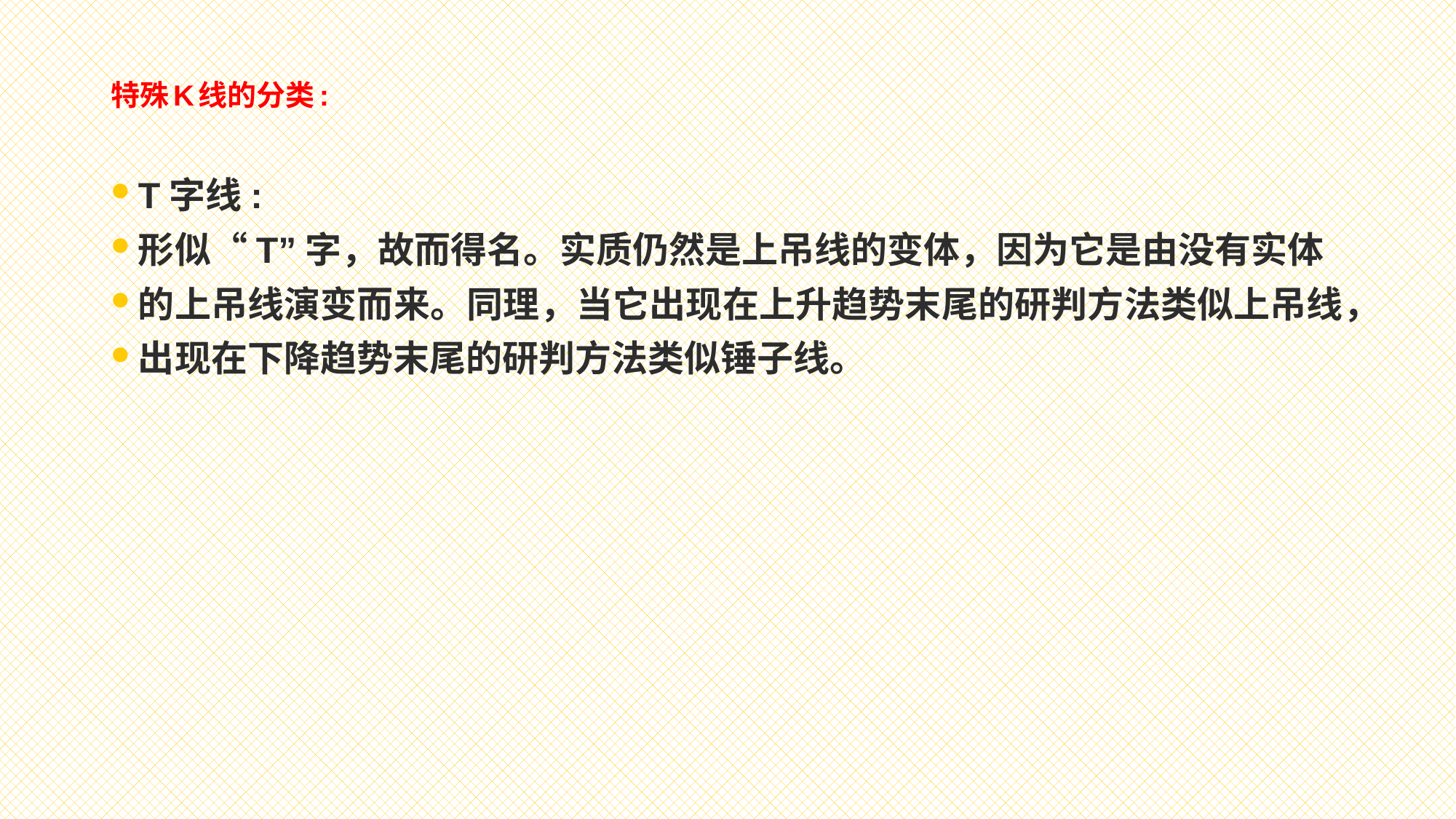

# 特殊K线的分类:
T字线:
形似“T”字，故而得名。实质仍然是上吊线的变体，因为它是由没有实体
的上吊线演变而来。同理，当它出现在上升趋势末尾的研判方法类似上吊线，
出现在下降趋势末尾的研判方法类似锤子线。